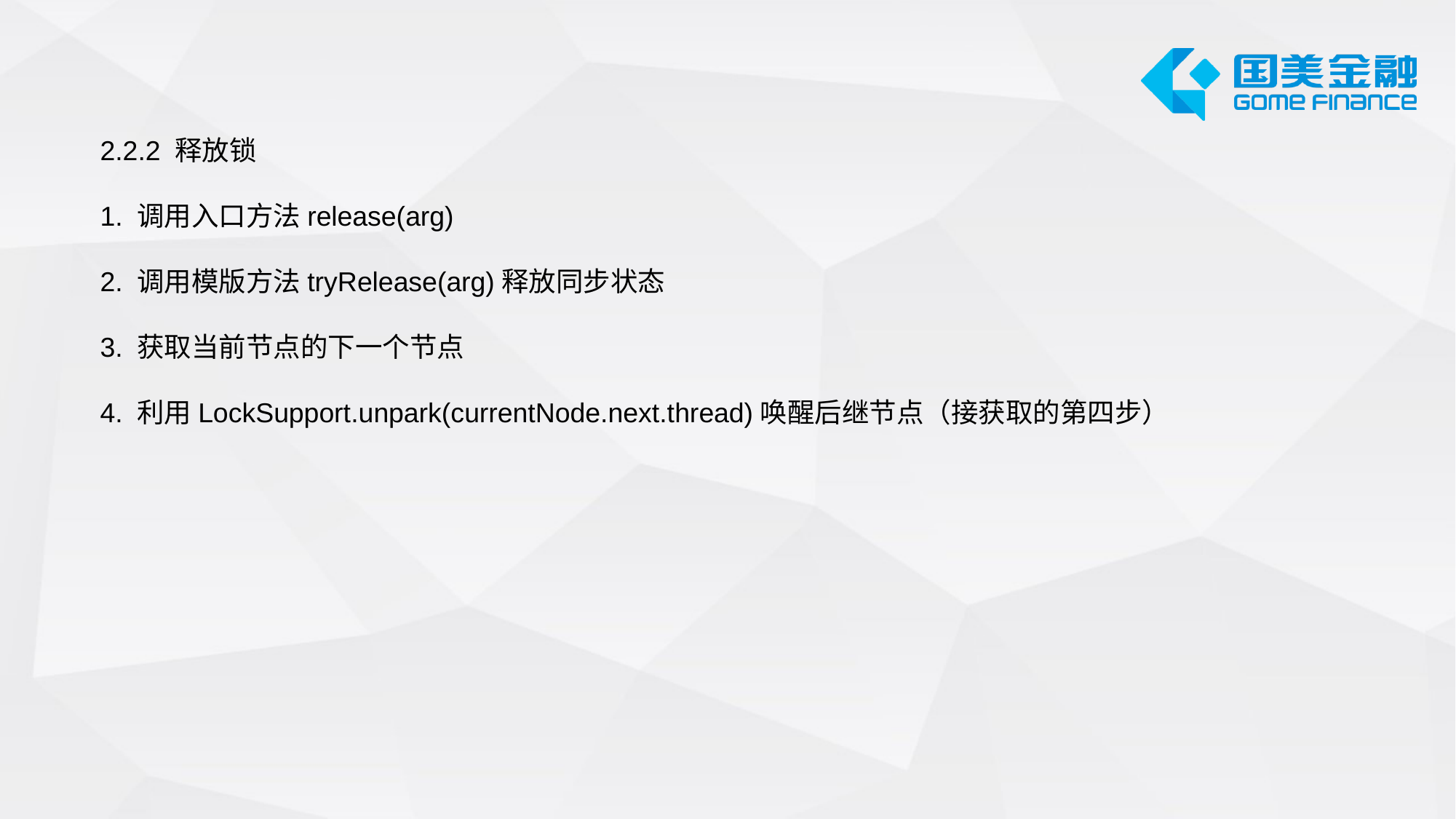

2.2.2 释放锁

1. 调用入口方法release(arg)

2. 调用模版方法tryRelease(arg)释放同步状态

3. 获取当前节点的下一个节点

4. 利用LockSupport.unpark(currentNode.next.thread)唤醒后继节点（接获取的第四步）